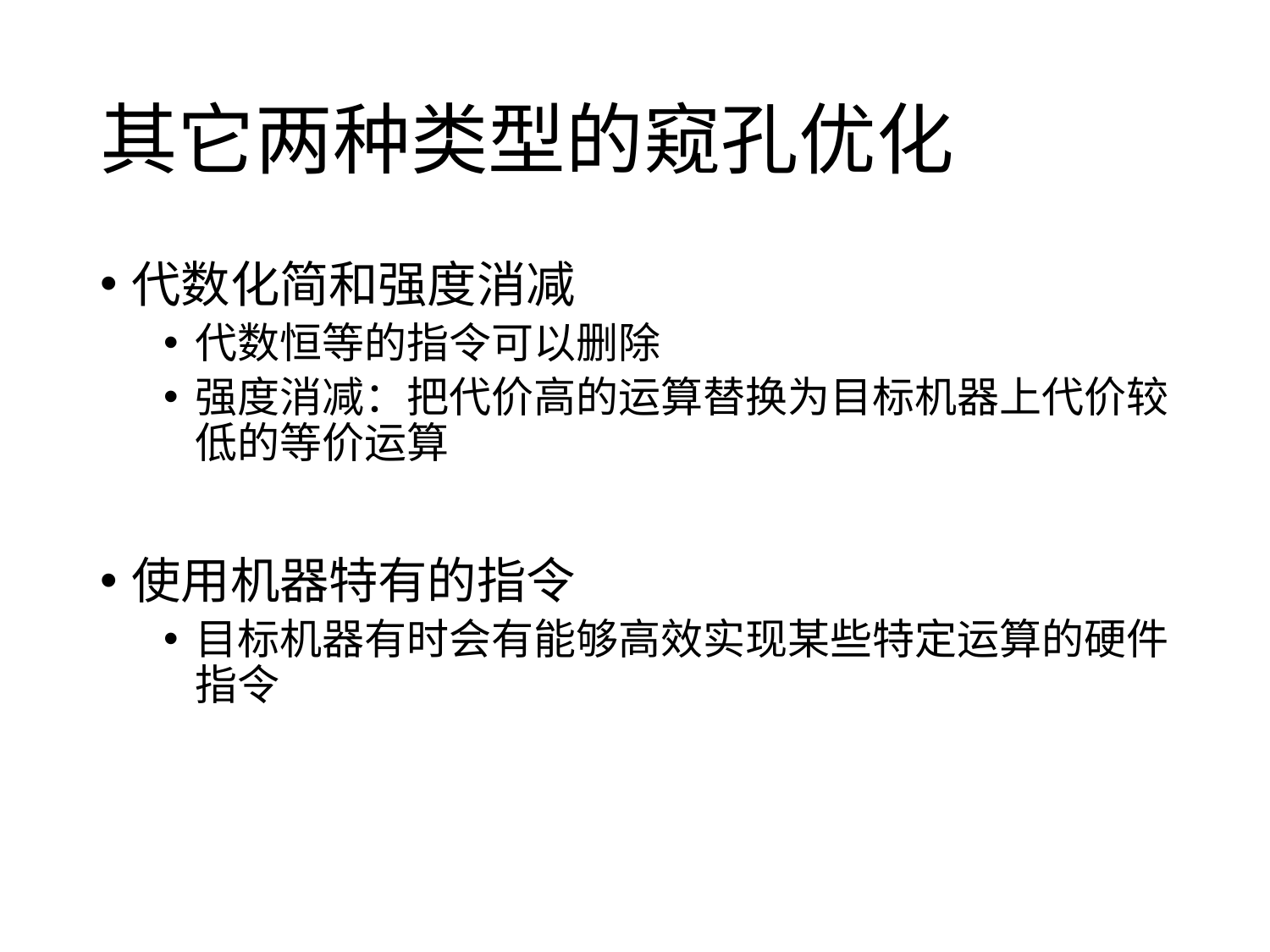

# 其它两种类型的窥孔优化
代数化简和强度消减
代数恒等的指令可以删除
强度消减：把代价高的运算替换为目标机器上代价较低的等价运算

使用机器特有的指令
目标机器有时会有能够高效实现某些特定运算的硬件指令